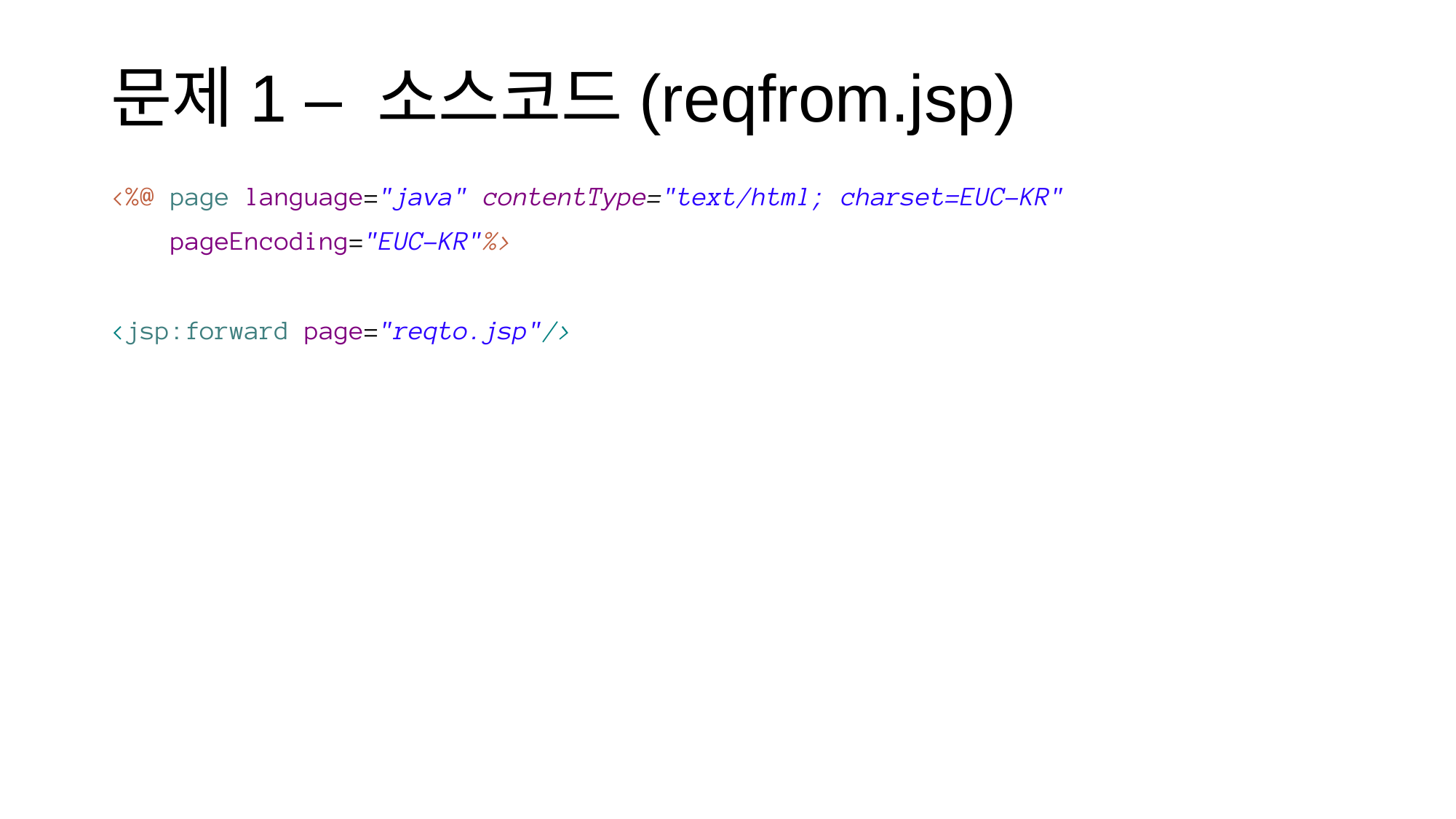

# 문제1 – 소스코드(reqfrom.jsp)
<%@ page language="java" contentType="text/html; charset=EUC-KR"
    pageEncoding="EUC-KR"%>

<jsp:forward page="reqto.jsp"/>